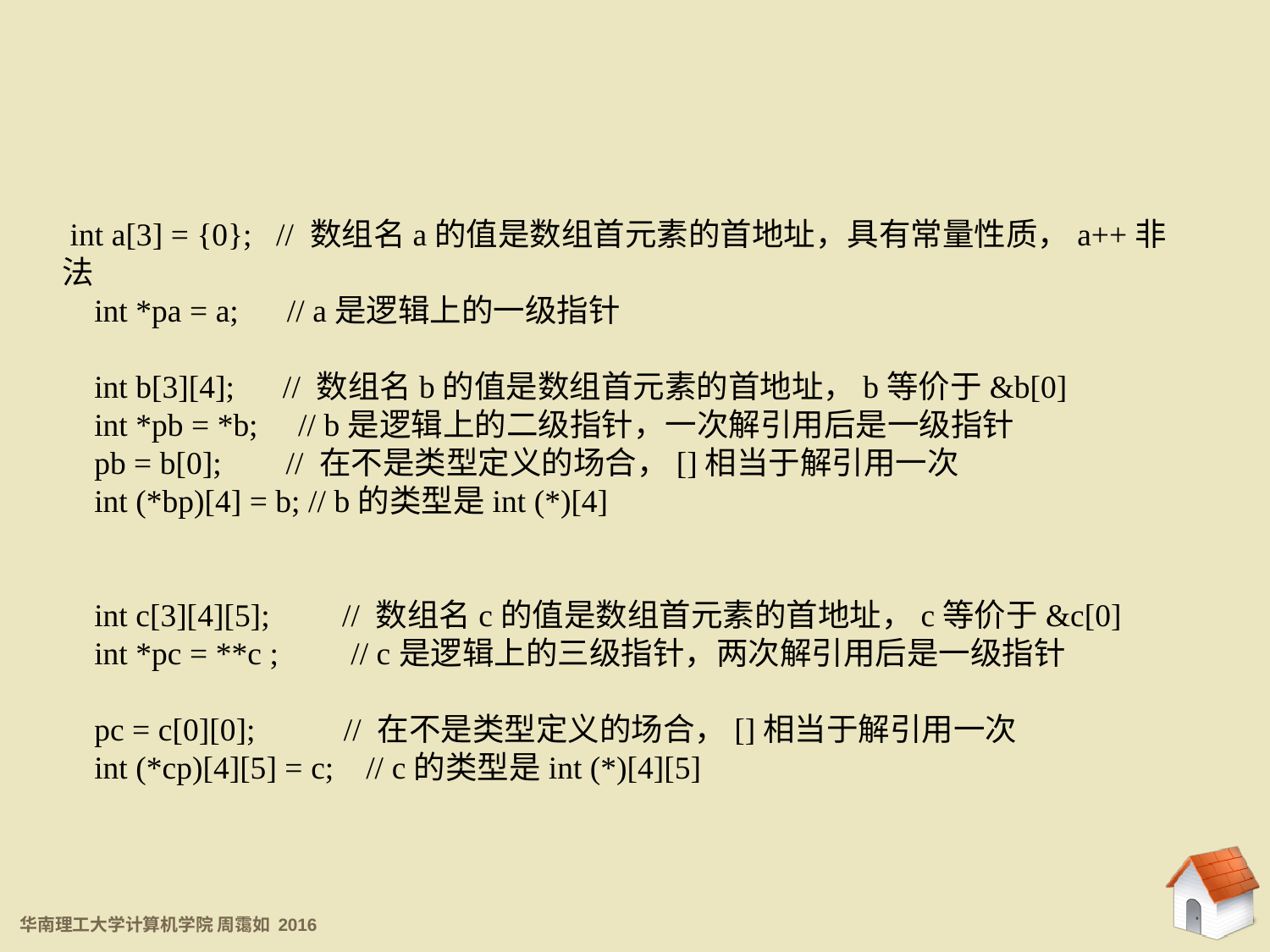

int a[3] = {0};   // 数组名a的值是数组首元素的首地址，具有常量性质，a++非法
    int *pa = a;      // a是逻辑上的一级指针

    int b[3][4];      // 数组名b的值是数组首元素的首地址，b等价于&b[0]
    int *pb = *b;     // b是逻辑上的二级指针，一次解引用后是一级指针
    pb = b[0];        // 在不是类型定义的场合，[]相当于解引用一次
    int (*bp)[4] = b; // b的类型是int (*)[4]

    int c[3][4][5];         // 数组名c的值是数组首元素的首地址，c等价于&c[0]
    int *pc = **c ;         // c是逻辑上的三级指针，两次解引用后是一级指针
    pc = c[0][0];           // 在不是类型定义的场合，[]相当于解引用一次
    int (*cp)[4][5] = c;    // c的类型是int (*)[4][5]